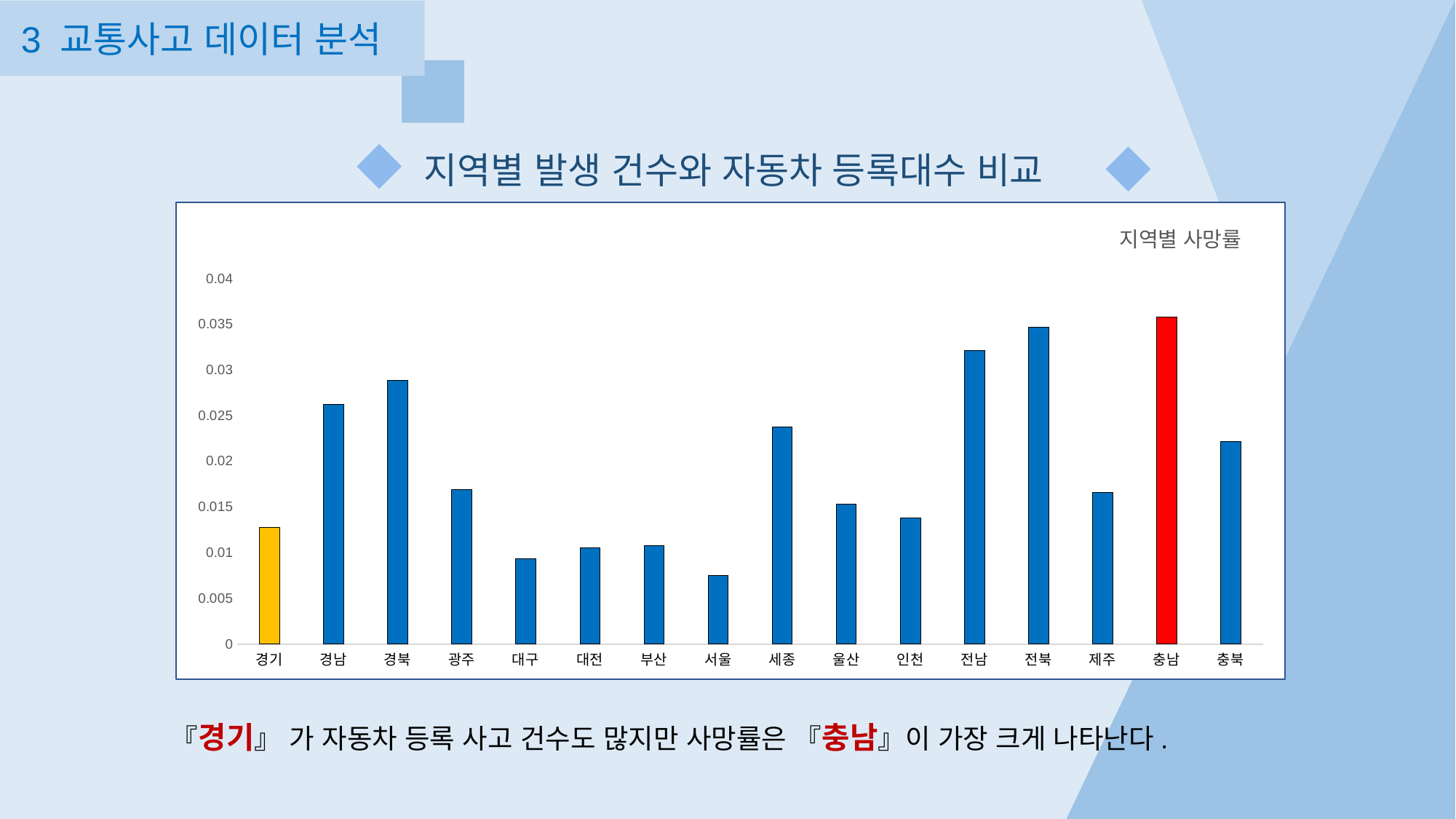

3 교통사고 데이터 분석

지역별 발생 건수와 자동차 등록대수 비교

### Chart: 지역별 사망률

| Category | 요약 |
|---|---|
| 경기 | 0.012764767710080208 |
| 경남 | 0.02623172201624267 |
| 경북 | 0.028901746140299084 |
| 광주 | 0.016930700057813688 |
| 대구 | 0.009384524907253182 |
| 대전 | 0.010550376997742196 |
| 부산 | 0.010764614547476079 |
| 서울 | 0.007526365154129869 |
| 세종 | 0.02374236650851852 |
| 울산 | 0.015320054414564572 |
| 인천 | 0.013781849793578882 |
| 전남 | 0.03216503683426091 |
| 전북 | 0.034706499959919056 |
| 제주 | 0.016563928373044948 |
| 충남 | 0.03580685000274074 |
| 충북 | 0.022133075028189786 |

『경기』 가 자동차 등록 사고 건수도 많지만 사망률은 『충남』이 가장 크게 나타난다.